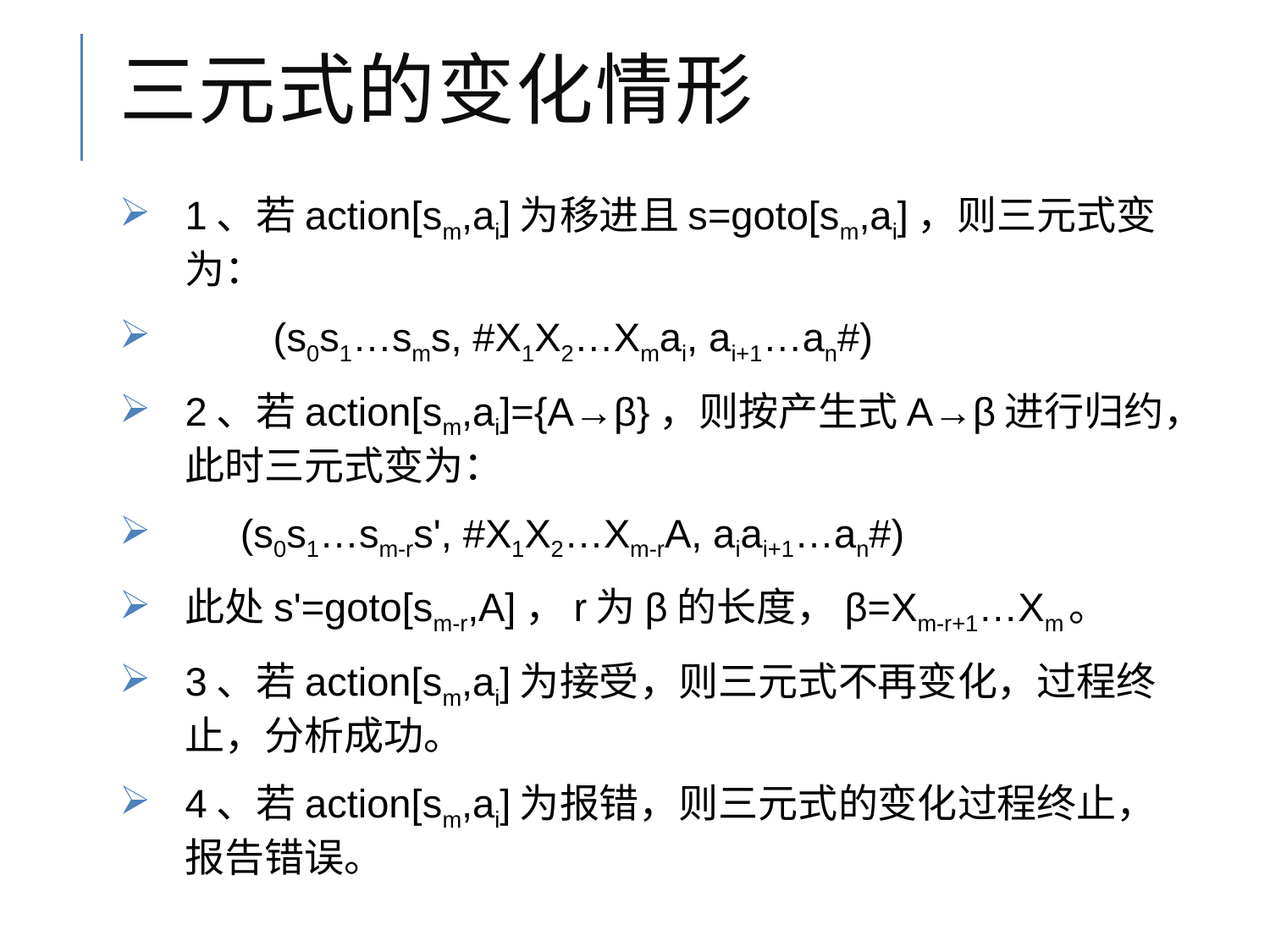

# 三元式的变化情形
1、若action[sm,ai]为移进且s=goto[sm,ai]，则三元式变为：
        (s0s1…sms, #X1X2…Xmai, ai+1…an#)
2、若action[sm,ai]={A→β}，则按产生式A→β进行归约，此时三元式变为：
     (s0s1…sm-rs', #X1X2…Xm-rA, aiai+1…an#)
此处s'=goto[sm-r,A]，r为β的长度，β=Xm-r+1…Xm。
3、若action[sm,ai]为接受，则三元式不再变化，过程终止，分析成功。
4、若action[sm,ai]为报错，则三元式的变化过程终止，报告错误。

17